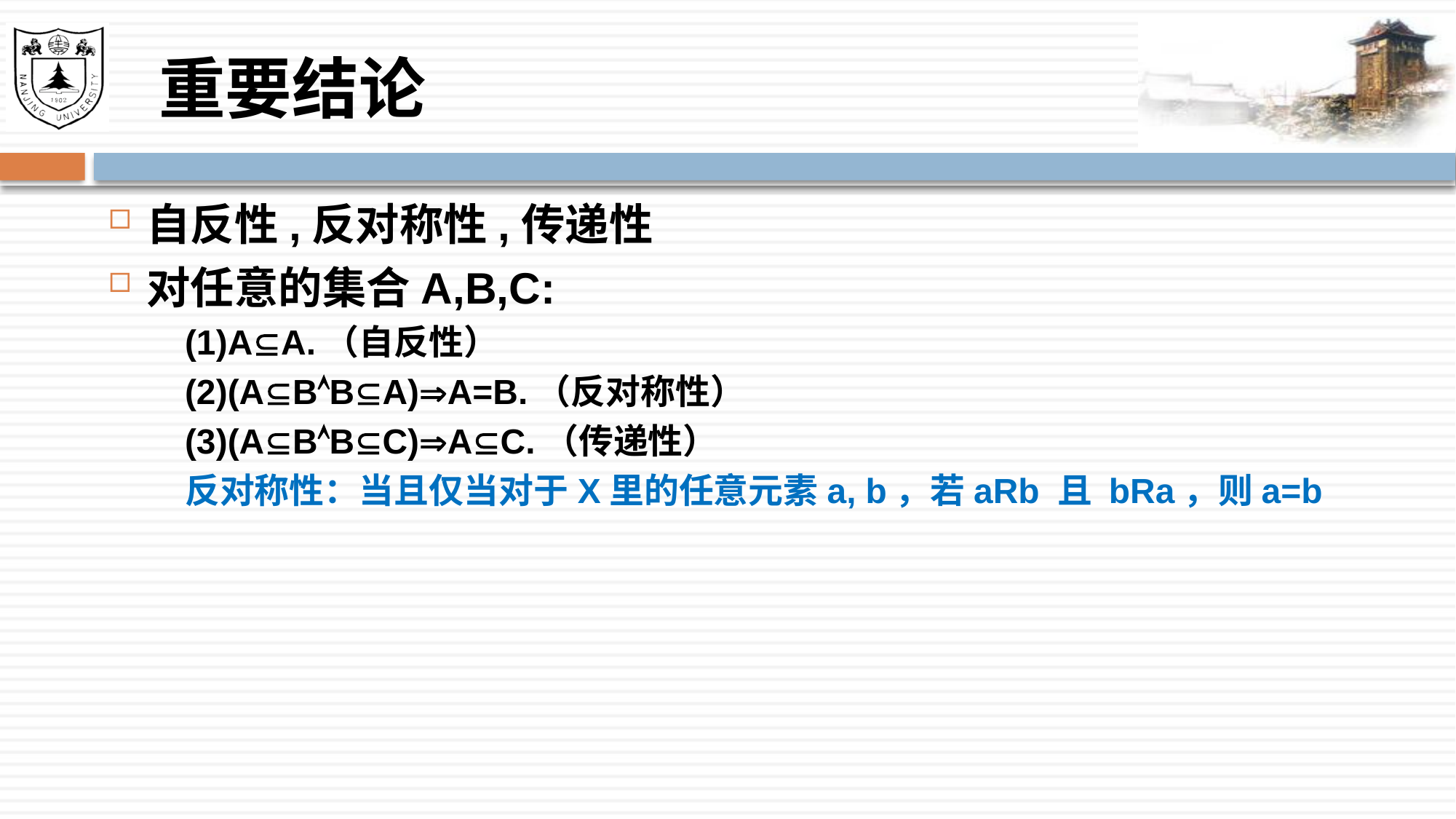

# 重要结论
自反性,反对称性,传递性
对任意的集合A,B,C:
(1)A⊆A.（自反性）
(2)(A⊆B∧B⊆A)⇒A=B.（反对称性）
(3)(A⊆B∧B⊆C)⇒A⊆C.（传递性）
反对称性：当且仅当对于X里的任意元素a, b，若aRb 且 bRa，则a=b